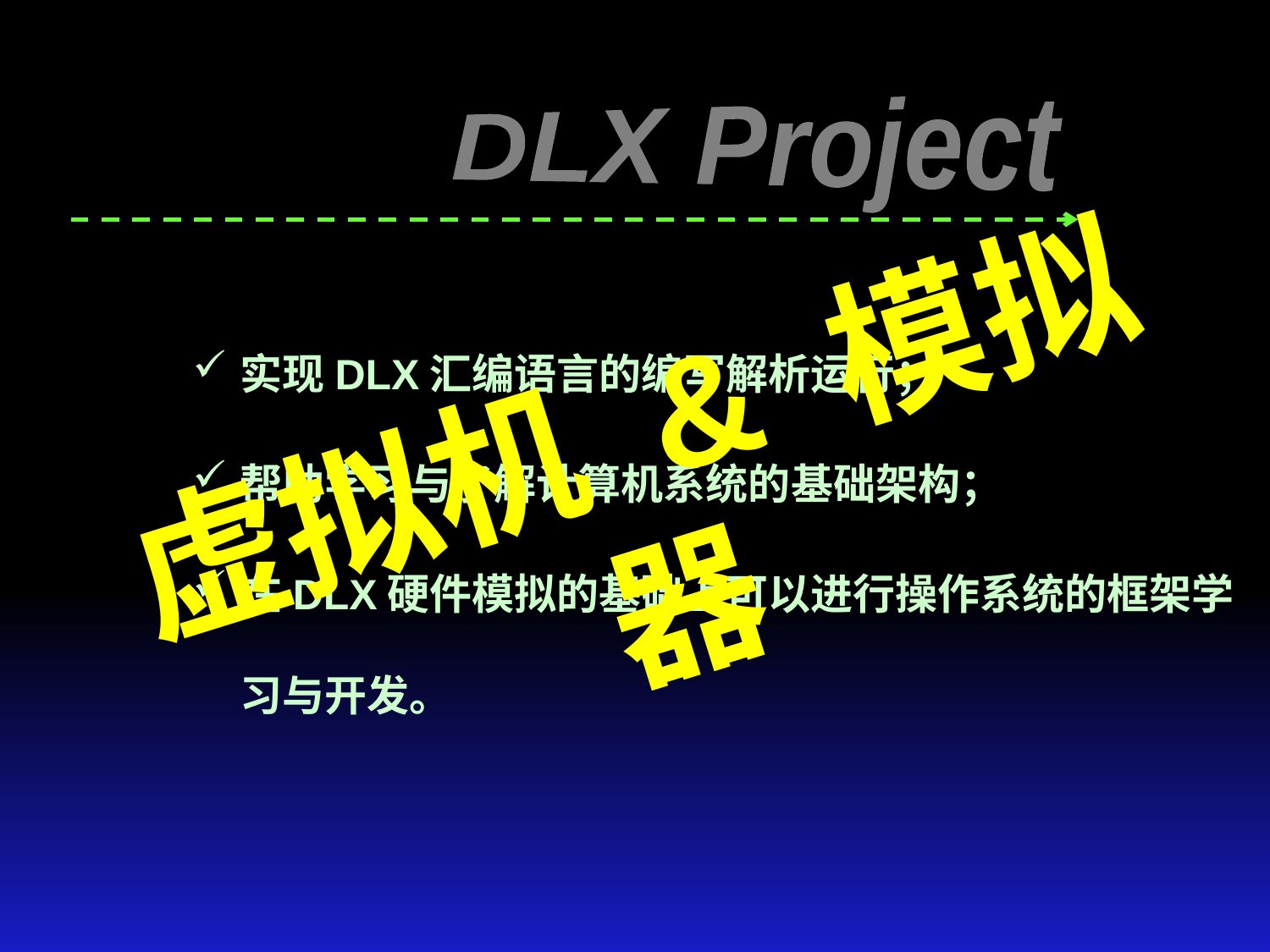

DLX Project

实现DLX汇编语言的编写解析运行；
帮助学习与了解计算机系统的基础架构；
在DLX硬件模拟的基础上可以进行操作系统的框架学习与开发。
虚拟机 & 模拟器